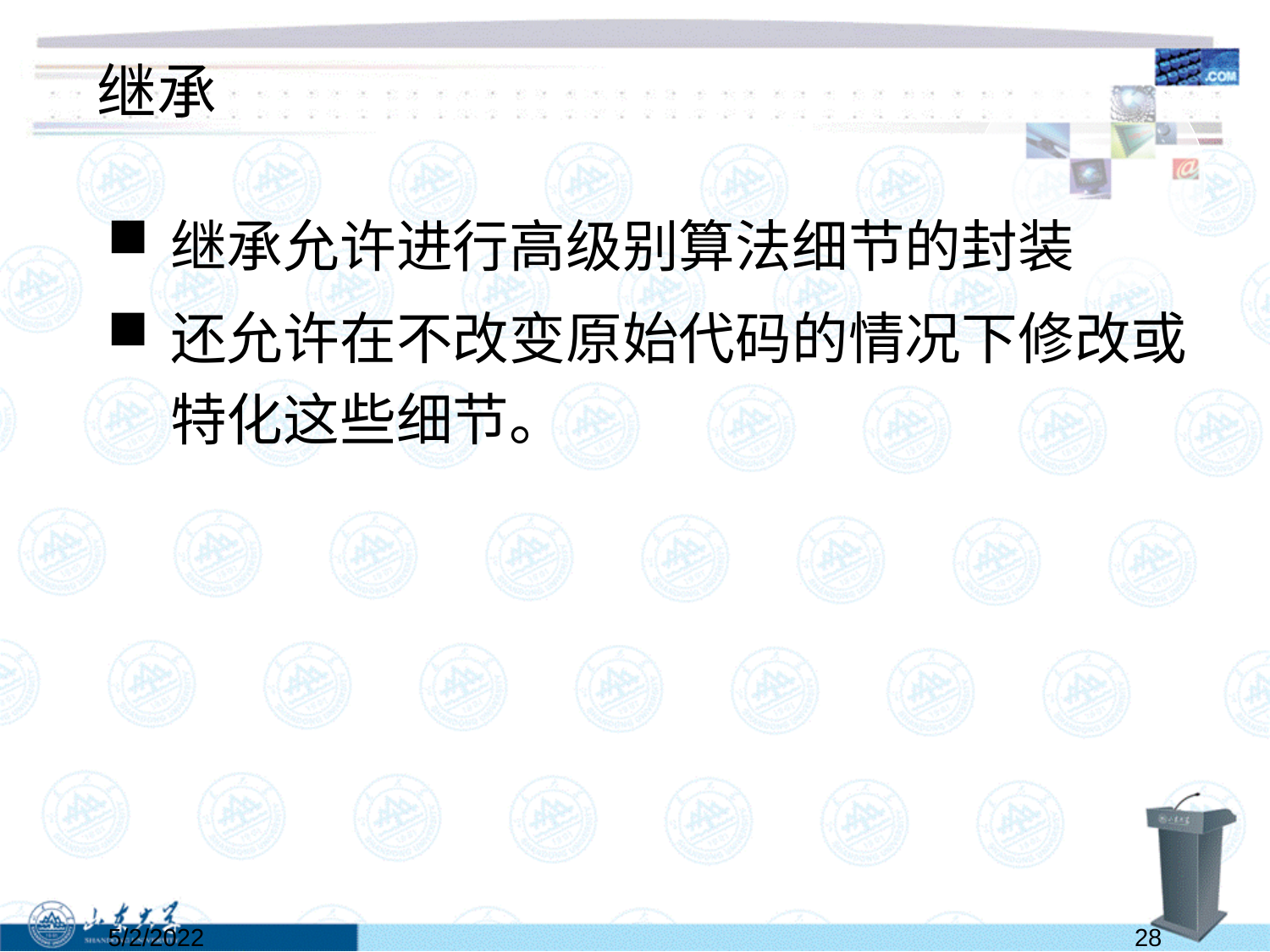

# 继承
继承允许进行高级别算法细节的封装
还允许在不改变原始代码的情况下修改或特化这些细节。

5/2/2022
28